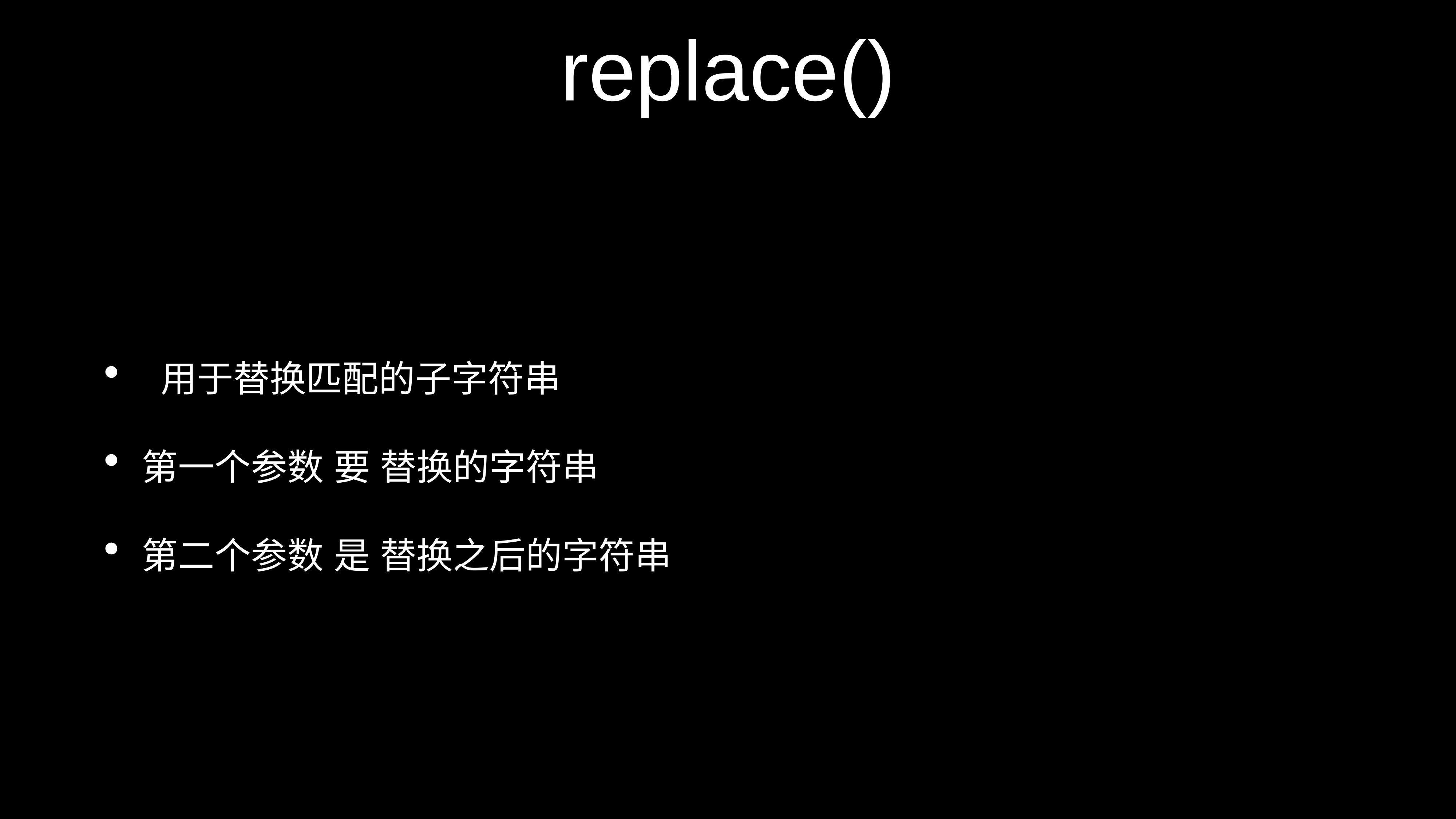

# replace()
 用于替换匹配的子字符串
第一个参数 要 替换的字符串
第二个参数 是 替换之后的字符串